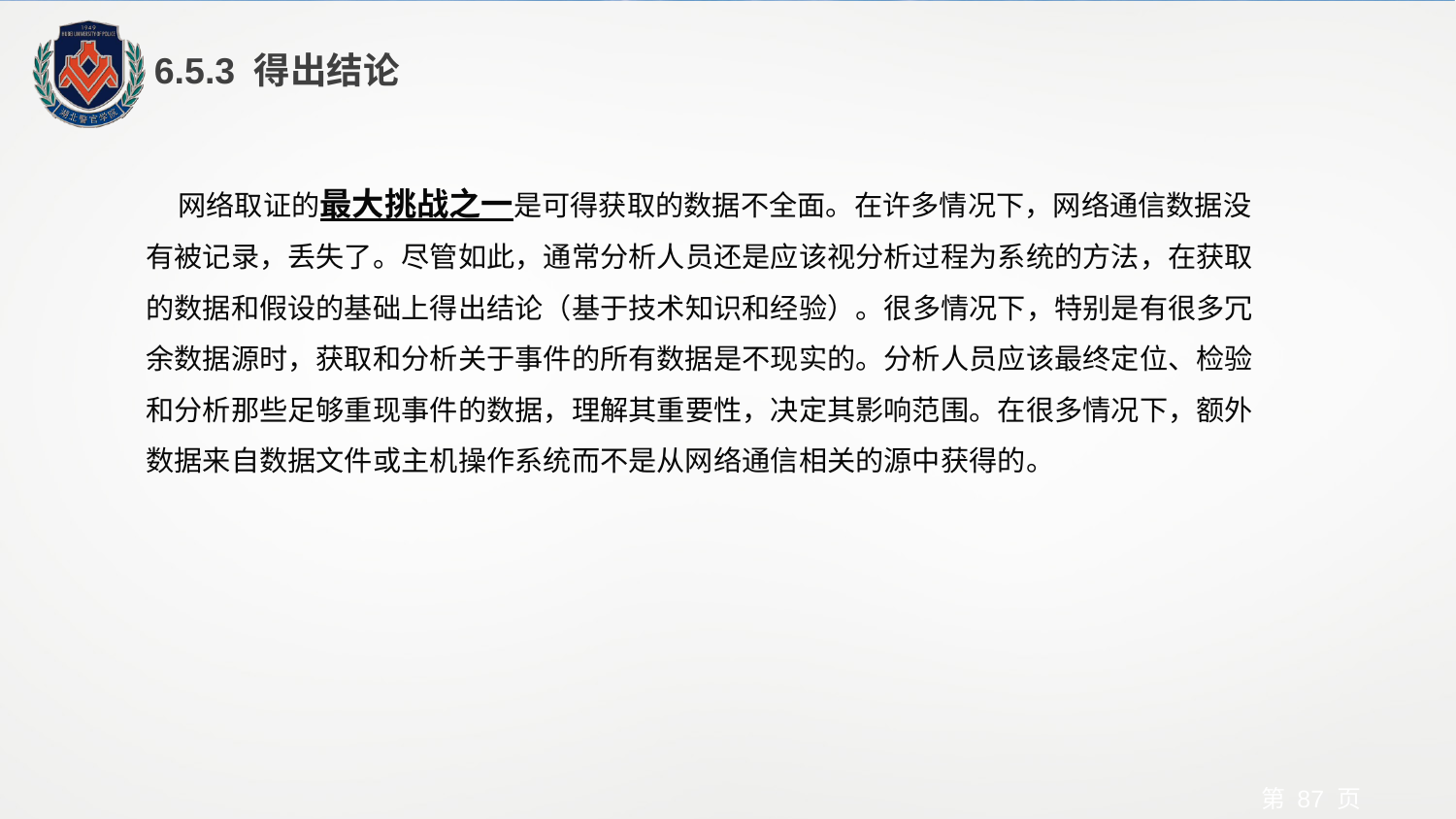

6.5.3 得出结论
    网络取证的最大挑战之一是可得获取的数据不全面。在许多情况下，网络通信数据没有被记录，丢失了。尽管如此，通常分析人员还是应该视分析过程为系统的方法，在获取的数据和假设的基础上得出结论（基于技术知识和经验）。很多情况下，特别是有很多冗余数据源时，获取和分析关于事件的所有数据是不现实的。分析人员应该最终定位、检验和分析那些足够重现事件的数据，理解其重要性，决定其影响范围。在很多情况下，额外数据来自数据文件或主机操作系统而不是从网络通信相关的源中获得的。